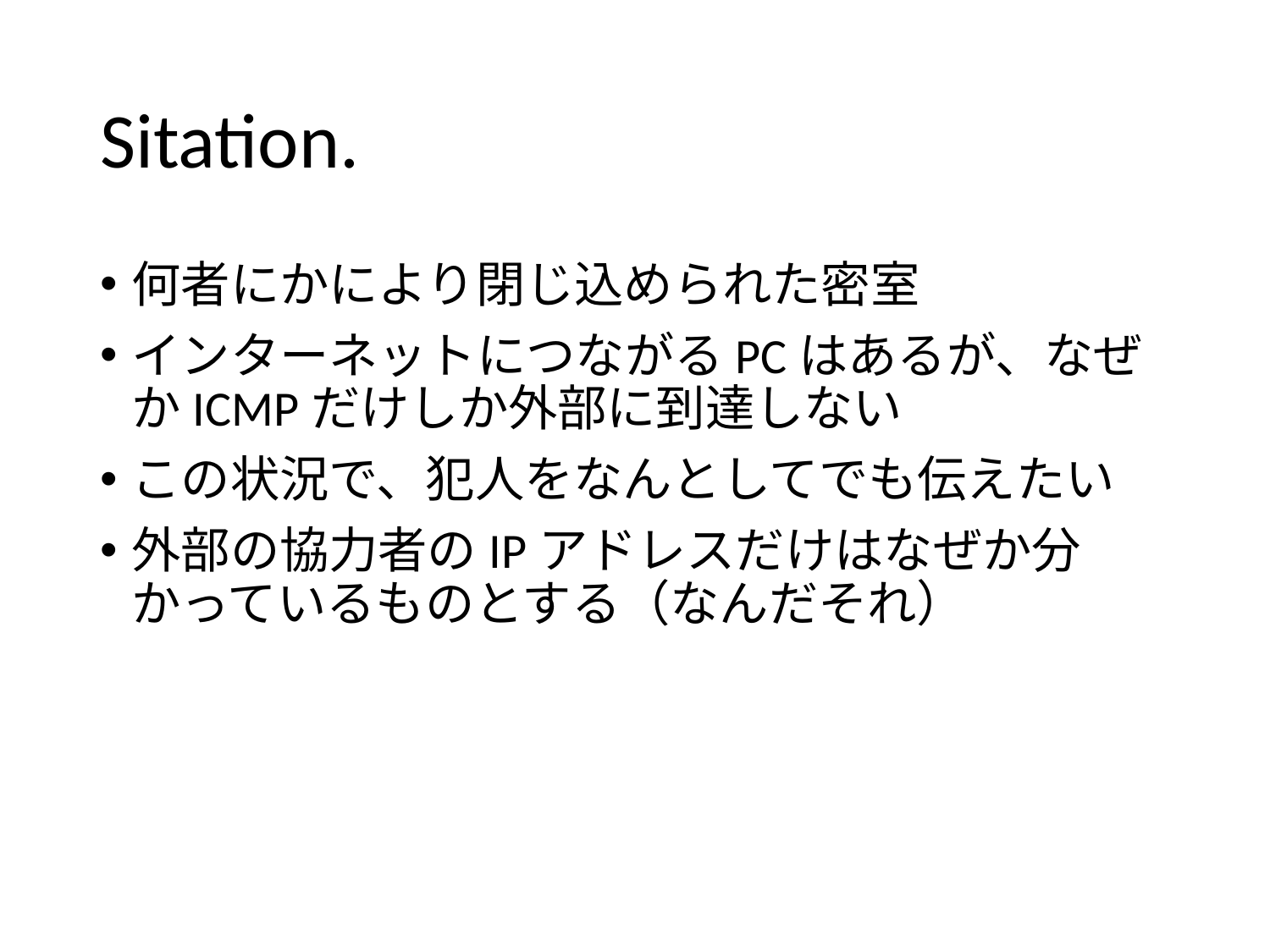

# Sitation.
何者にかにより閉じ込められた密室
インターネットにつながるPCはあるが、なぜかICMPだけしか外部に到達しない
この状況で、犯人をなんとしてでも伝えたい
外部の協力者のIPアドレスだけはなぜか分かっているものとする（なんだそれ）